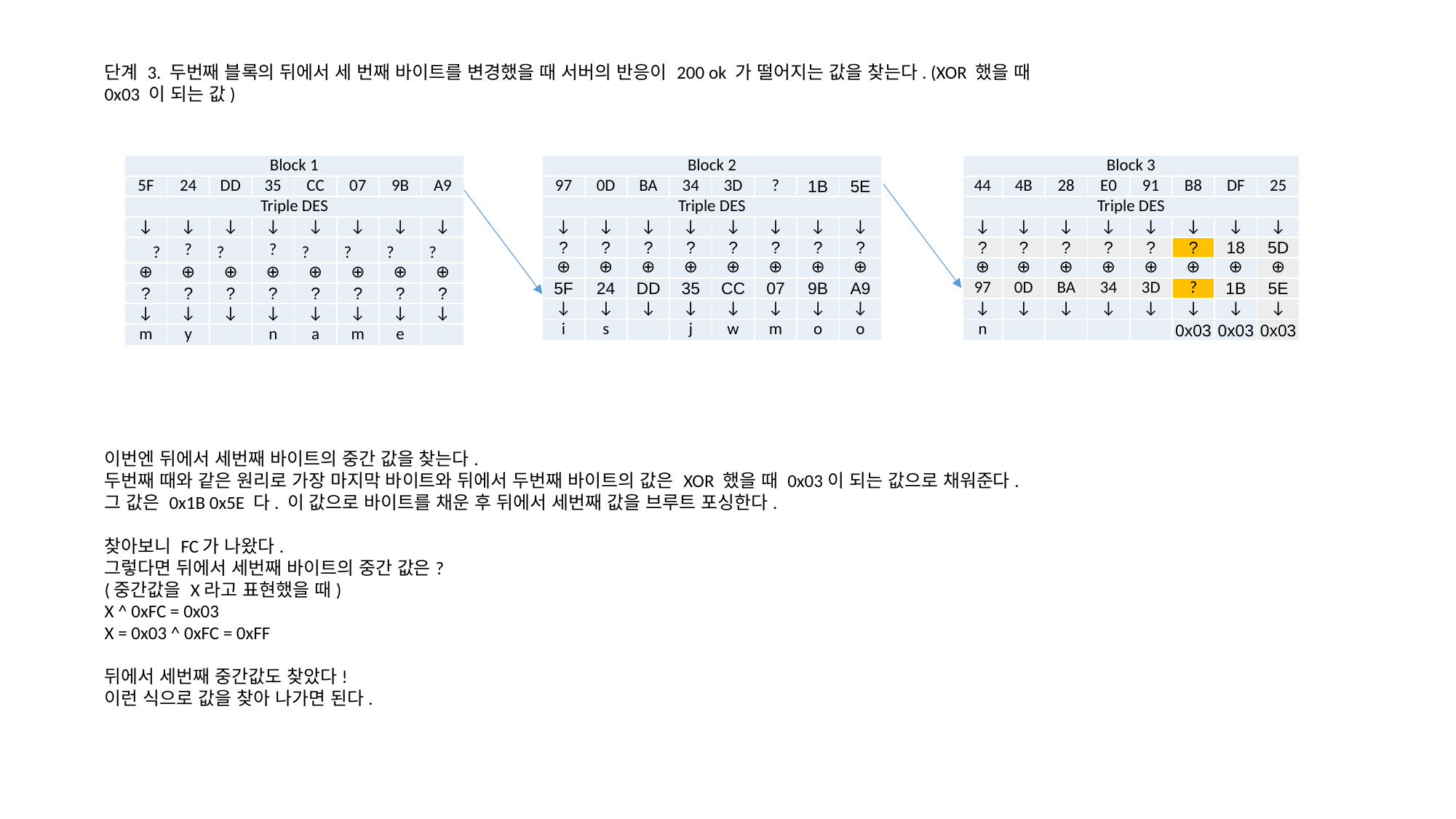

단계 3. 두번째 블록의 뒤에서 세 번째 바이트를 변경했을 때 서버의 반응이 200 ok 가 떨어지는 값을 찾는다. (XOR 했을 때 0x03 이 되는 값)
| Block 3 |  |  |  |  |  |  |  |
| --- | --- | --- | --- | --- | --- | --- | --- |
| 44 | 4B | 28 | E0 | 91 | B8 | DF | 25 |
| Triple DES |  |  |  |  |  |  |  |
| ↓ | ↓ | ↓ | ↓ | ↓ | ↓ | ↓ | ↓ |
| ? | ? | ? | ? | ? | ? | 18 | 5D |
| ⊕ | ⊕ | ⊕ | ⊕ | ⊕ | ⊕ | ⊕ | ⊕ |
| 97 | 0D | BA | 34 | 3D | ? | 1B | 5E |
| ↓ | ↓ | ↓ | ↓ | ↓ | ↓ | ↓ | ↓ |
| n |  |  |  |  | 0x03 | 0x03 | 0x03 |
| Block 1 |  |  |  |  |  |  |  |
| --- | --- | --- | --- | --- | --- | --- | --- |
| 5F | 24 | DD | 35 | CC | 07 | 9B | A9 |
| Triple DES |  |  |  |  |  |  |  |
| ↓ | ↓ | ↓ | ↓ | ↓ | ↓ | ↓ | ↓ |
| ? | ? | ? | ? | ? | ? | ? | ? |
| ⊕ | ⊕ | ⊕ | ⊕ | ⊕ | ⊕ | ⊕ | ⊕ |
| ? | ? | ? | ? | ? | ? | ? | ? |
| ↓ | ↓ | ↓ | ↓ | ↓ | ↓ | ↓ | ↓ |
| m | y |  | n | a | m | e |  |
| Block 2 |  |  |  |  |  |  |  |
| --- | --- | --- | --- | --- | --- | --- | --- |
| 97 | 0D | BA | 34 | 3D | ? | 1B | 5E |
| Triple DES |  |  |  |  |  |  |  |
| ↓ | ↓ | ↓ | ↓ | ↓ | ↓ | ↓ | ↓ |
| ? | ? | ? | ? | ? | ? | ? | ? |
| ⊕ | ⊕ | ⊕ | ⊕ | ⊕ | ⊕ | ⊕ | ⊕ |
| 5F | 24 | DD | 35 | CC | 07 | 9B | A9 |
| ↓ | ↓ | ↓ | ↓ | ↓ | ↓ | ↓ | ↓ |
| i | s |  | j | w | m | o | o |
이번엔 뒤에서 세번째 바이트의 중간 값을 찾는다.
두번째 때와 같은 원리로 가장 마지막 바이트와 뒤에서 두번째 바이트의 값은 XOR 했을 때 0x03이 되는 값으로 채워준다.
그 값은 0x1B 0x5E 다. 이 값으로 바이트를 채운 후 뒤에서 세번째 값을 브루트 포싱한다.

찾아보니 FC가 나왔다.
그렇다면 뒤에서 세번째 바이트의 중간 값은?
(중간값을 X라고 표현했을 때)
X ^ 0xFC = 0x03
X = 0x03 ^ 0xFC = 0xFF

뒤에서 세번째 중간값도 찾았다!
이런 식으로 값을 찾아 나가면 된다.